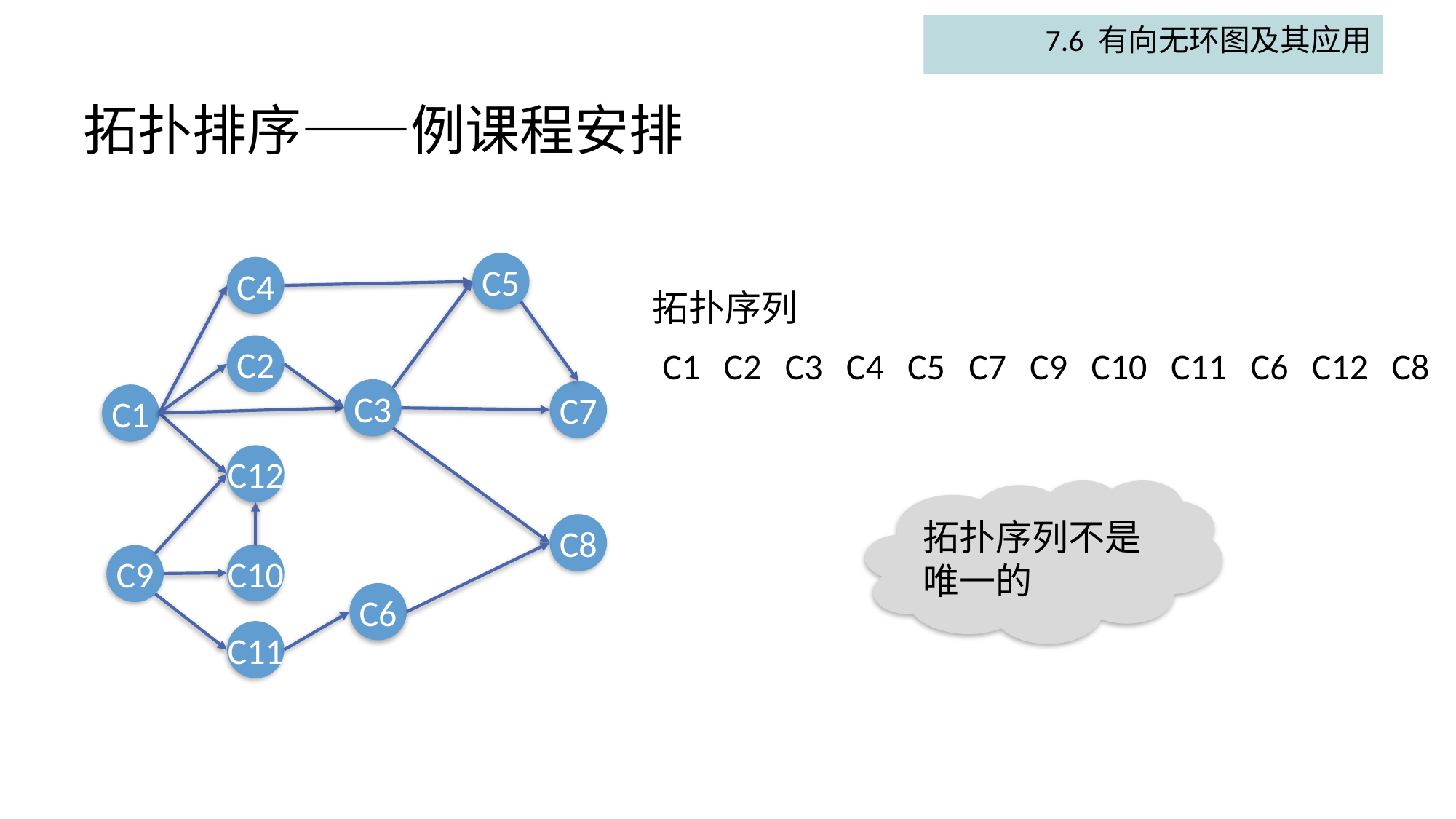

7.6 有向无环图及其应用
# 拓扑排序——例课程安排
C5
C4
拓扑序列
C2
C1
C2
C3
C4
C5
C7
C9
C10
C11
C6
C12
C8
C3
C7
C1
C12
拓扑序列不是唯一的
C8
C10
C9
C6
C11